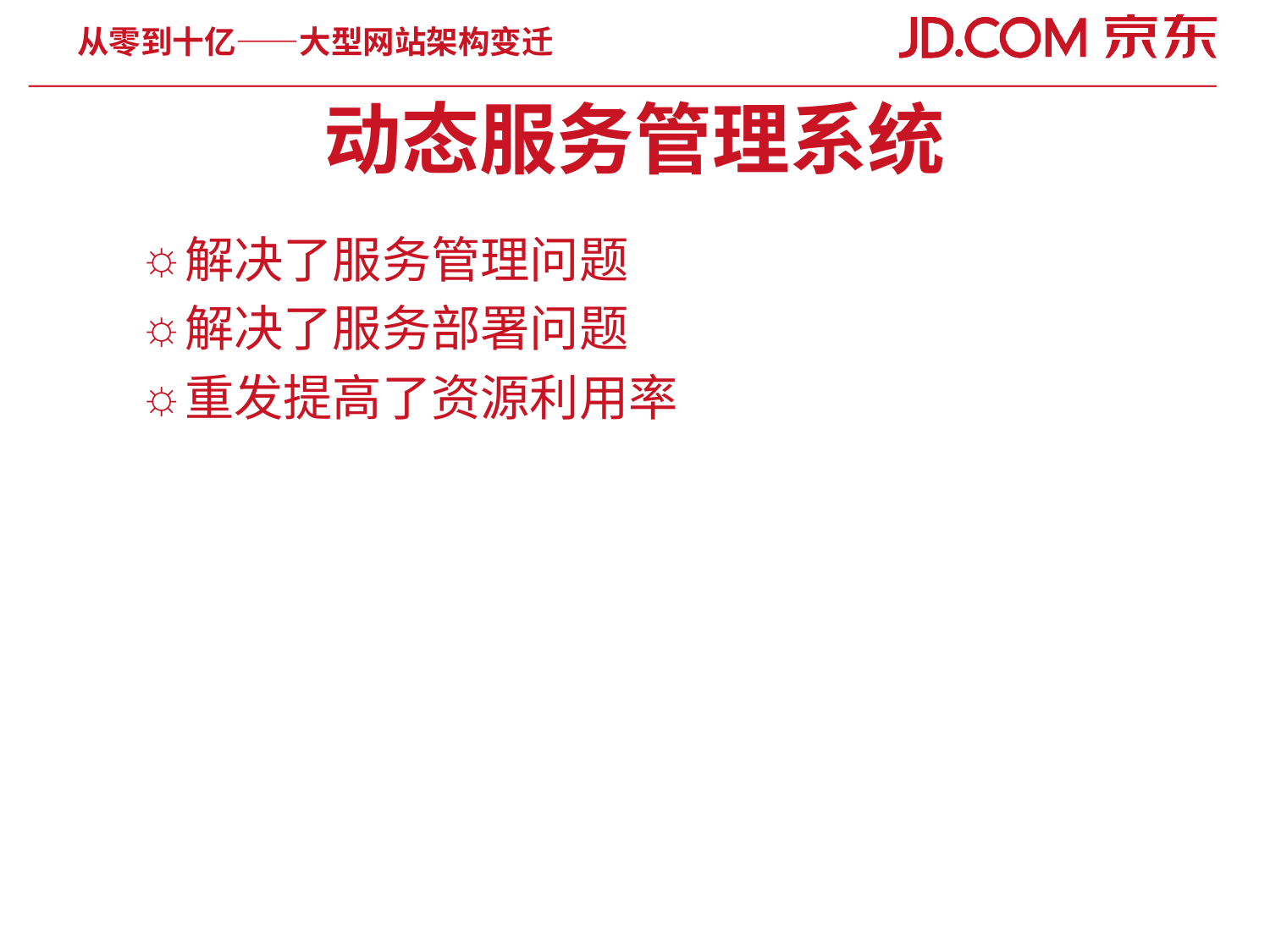

# 动态服务管理系统
解决了服务管理问题
解决了服务部署问题
重发提高了资源利用率